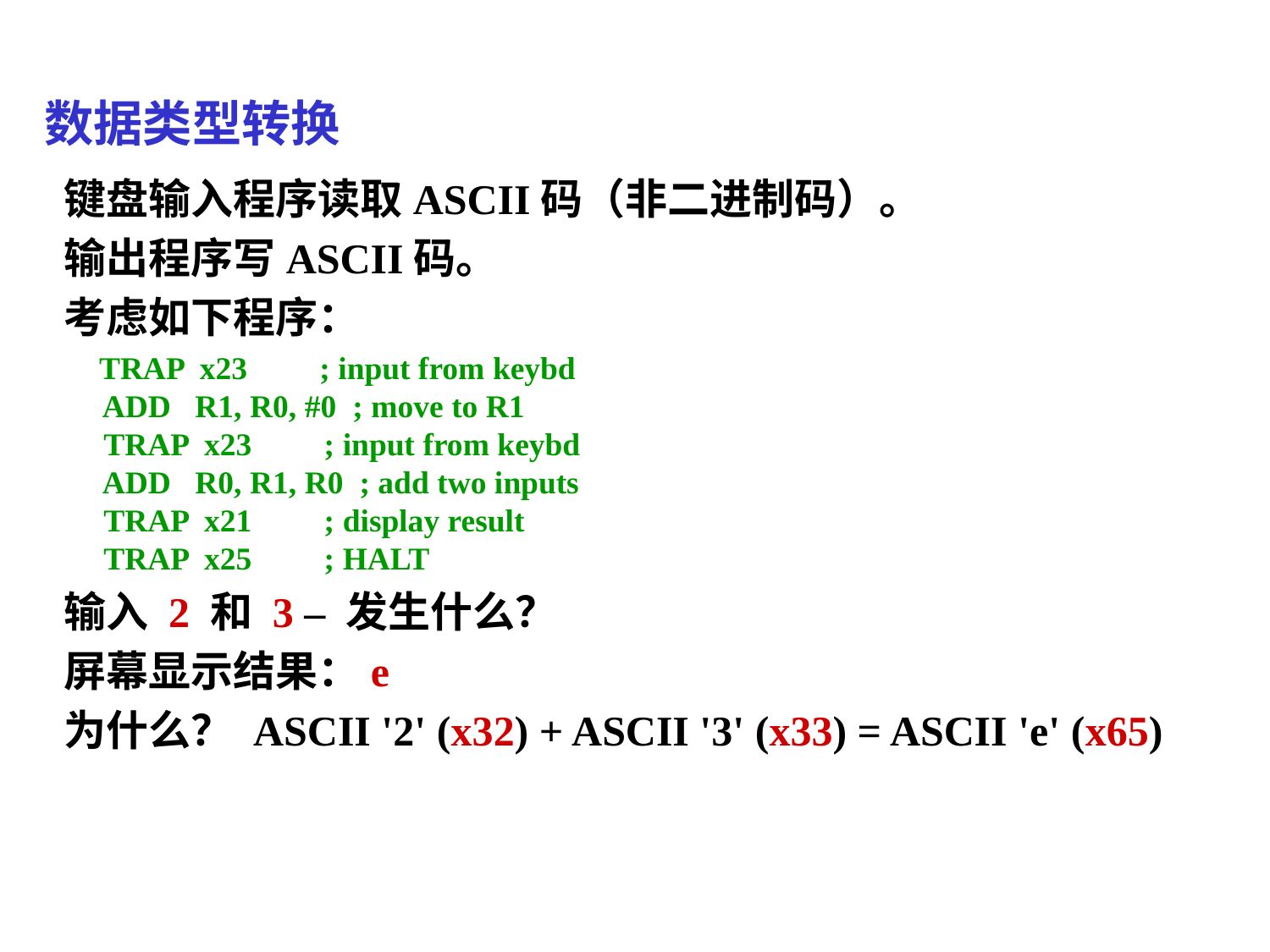

# 数据类型转换
键盘输入程序读取ASCII码（非二进制码）。
输出程序写ASCII码。
考虑如下程序：
     TRAP  x23         ; input from keybd
     ADD   R1, R0, #0  ; move to R1
     TRAP  x23         ; input from keybd
     ADD   R0, R1, R0  ; add two inputs
     TRAP  x21         ; display result
     TRAP  x25         ; HALT
输入 2 和 3 – 发生什么？
屏幕显示结果：e
为什么？ ASCII '2' (x32) + ASCII '3' (x33) = ASCII 'e' (x65)